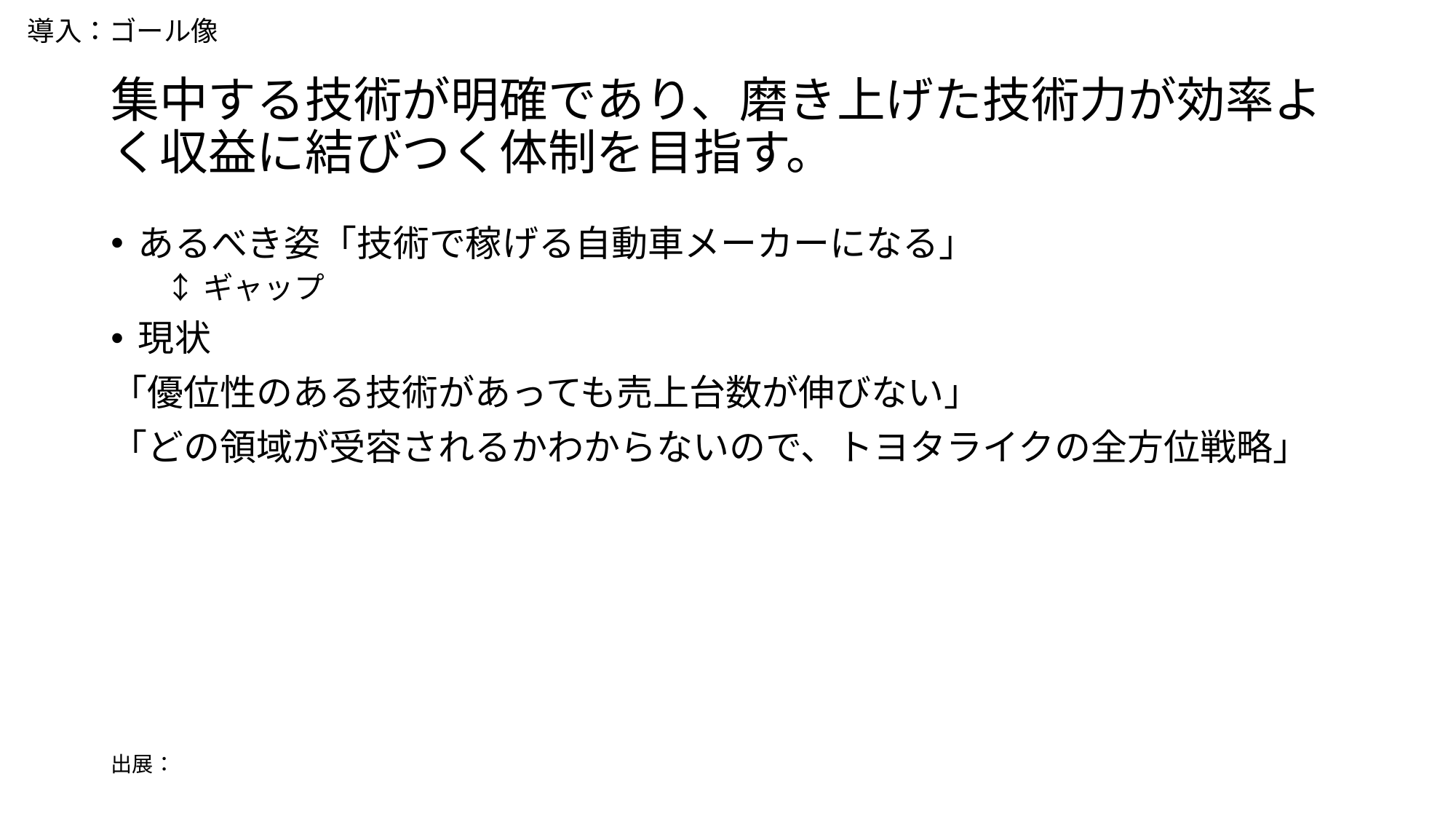

導入：ゴール像
# 集中する技術が明確であり、磨き上げた技術力が効率よく収益に結びつく体制を目指す。
あるべき姿「技術で稼げる自動車メーカーになる」
↕ギャップ
現状
「優位性のある技術があっても売上台数が伸びない」
「どの領域が受容されるかわからないので、トヨタライクの全方位戦略」

出展：